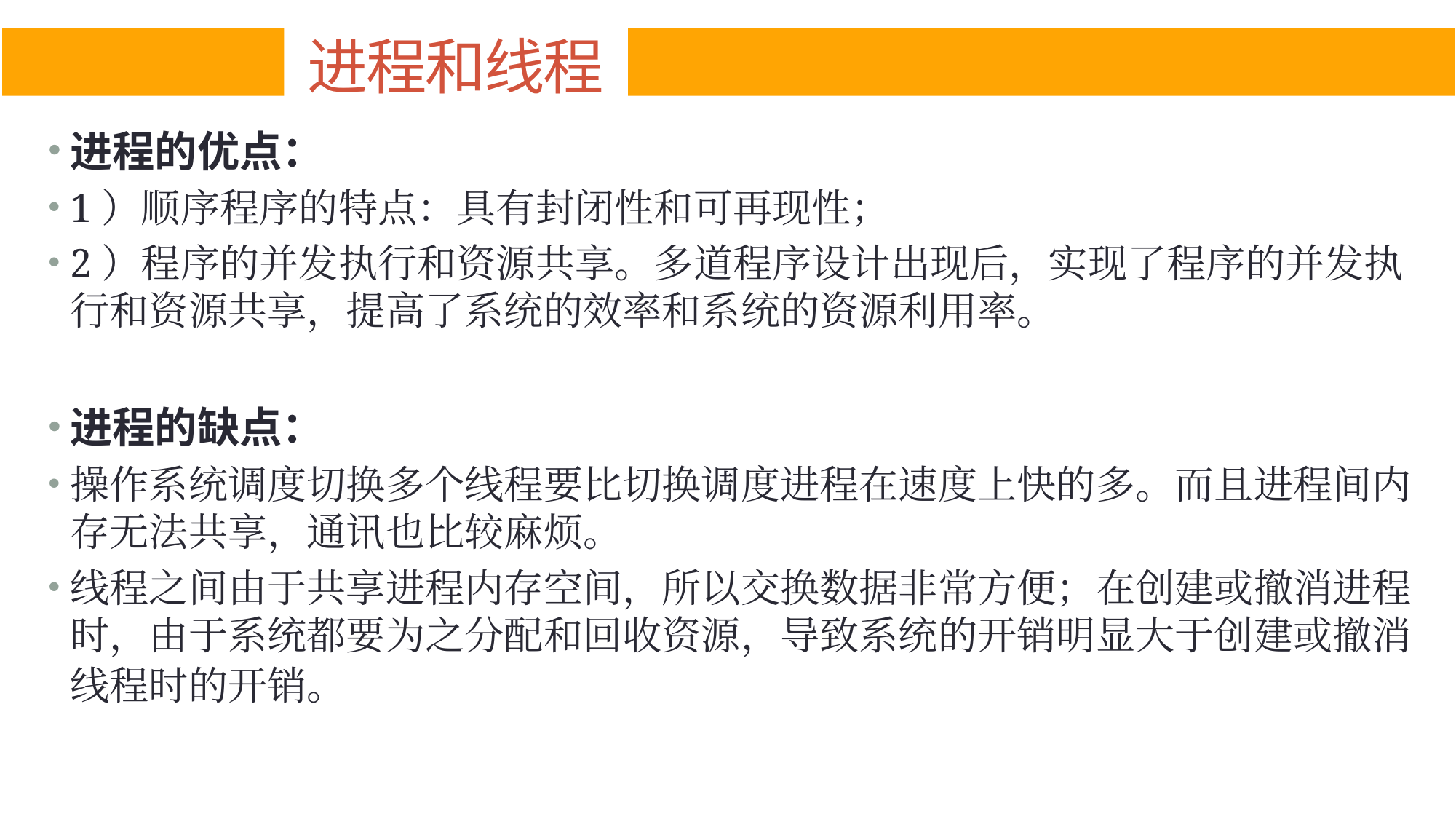

进程和线程

进程的优点：
1）顺序程序的特点：具有封闭性和可再现性；
2）程序的并发执行和资源共享。多道程序设计出现后，实现了程序的并发执行和资源共享，提高了系统的效率和系统的资源利用率。

进程的缺点：
操作系统调度切换多个线程要比切换调度进程在速度上快的多。而且进程间内存无法共享，通讯也比较麻烦。
线程之间由于共享进程内存空间，所以交换数据非常方便；在创建或撤消进程时，由于系统都要为之分配和回收资源，导致系统的开销明显大于创建或撤消线程时的开销。